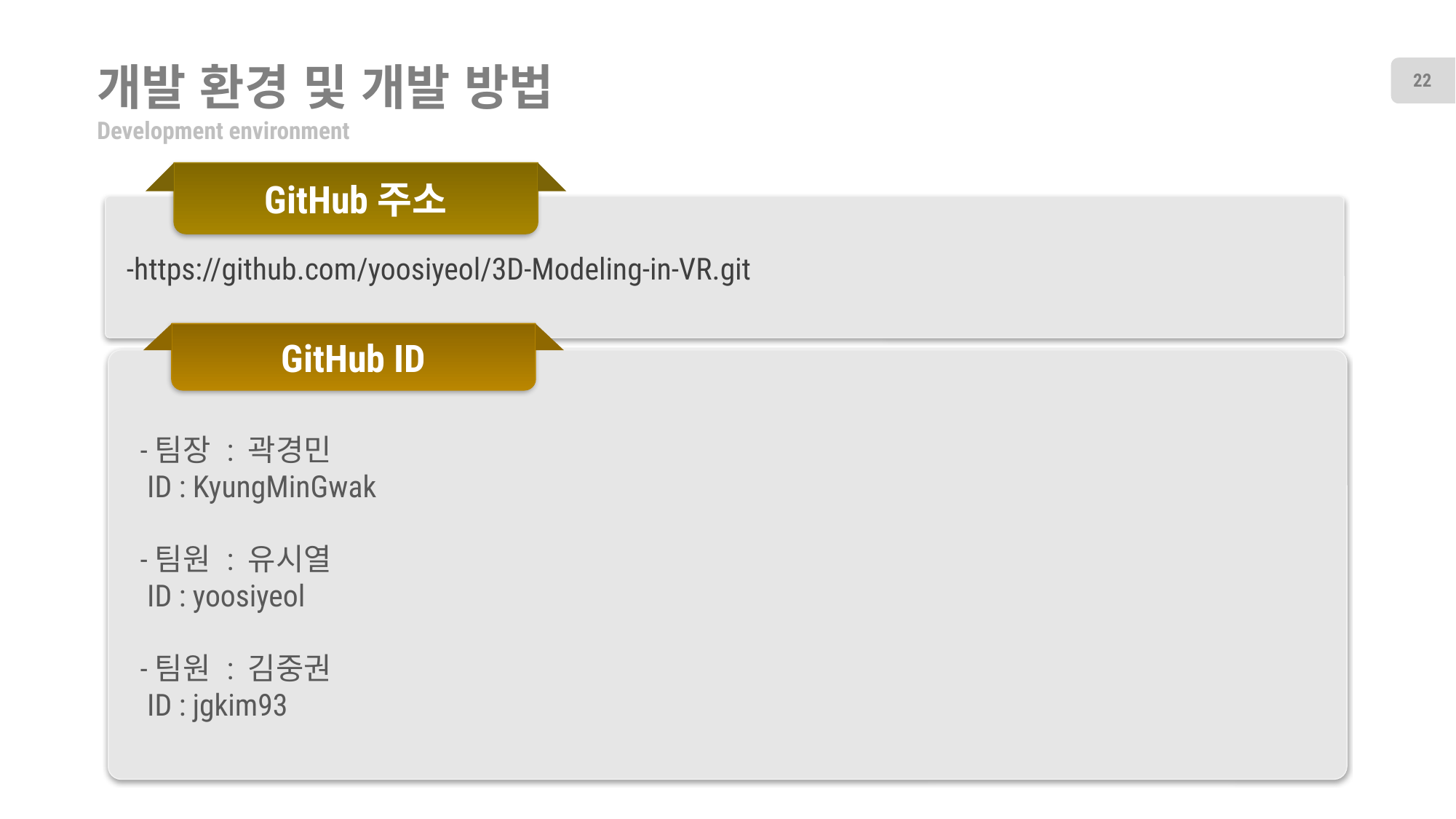

# 개발 환경 및 개발 방법
22
Development environment

GitHub주소

-https://github.com/yoosiyeol/3D-Modeling-in-VR.git

GitHub ID

-팀장 : 곽경민
 ID : KyungMinGwak

-팀원 : 유시열
 ID : yoosiyeol

-팀원 : 김중권
 ID : jgkim93